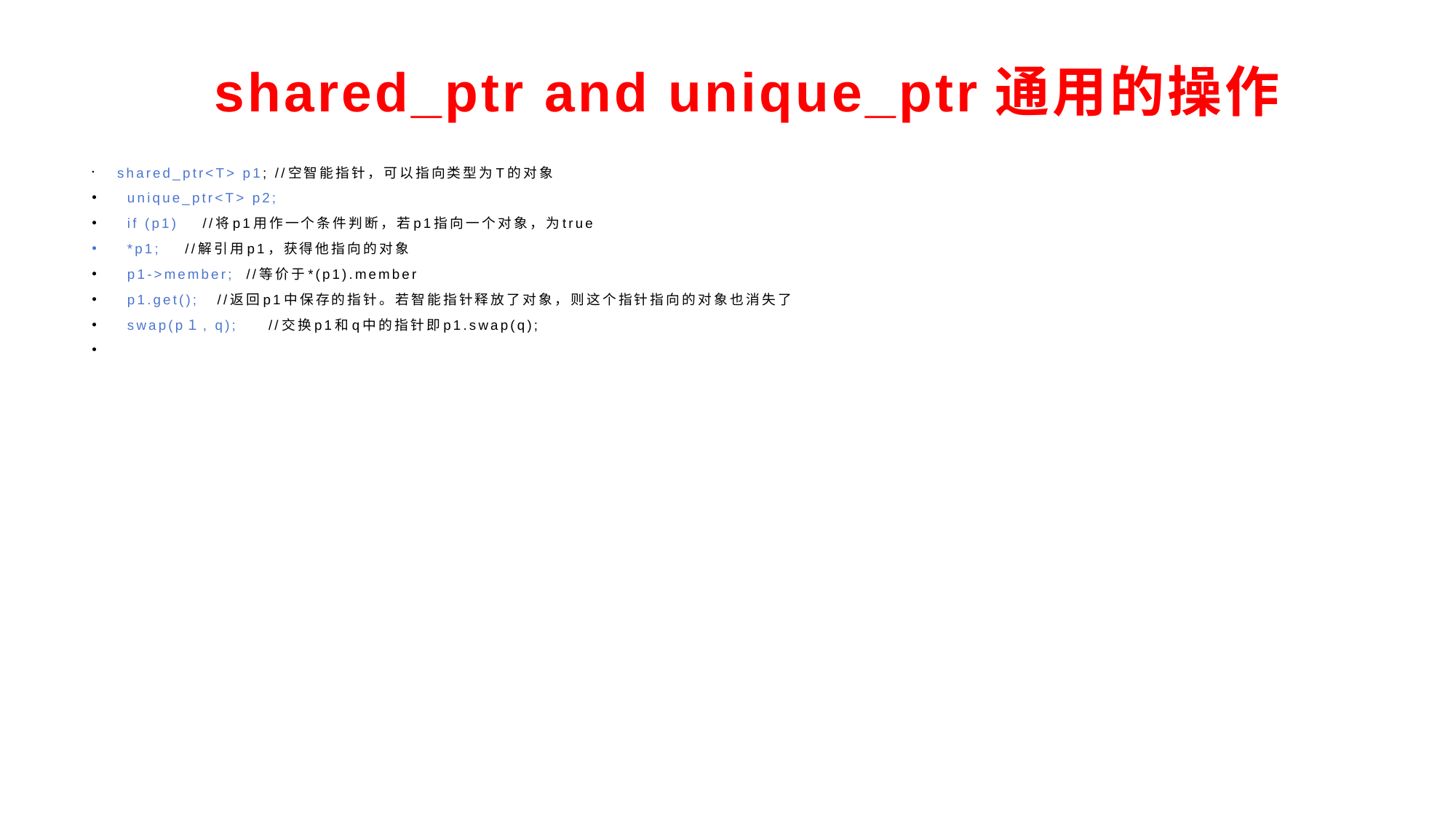

# shared_ptr and unique_ptr通用的操作
   shared_ptr<T> p1; //空智能指针，可以指向类型为T的对象
    unique_ptr<T> p2;
    if (p1)    //将p1用作一个条件判断，若p1指向一个对象，为true
    *p1;    //解引用p1，获得他指向的对象
    p1->member;  //等价于*(p1).member
    p1.get();   //返回p1中保存的指针。若智能指针释放了对象，则这个指针指向的对象也消失了
    swap(p１, q);     //交换p1和q中的指针即p1.swap(q);